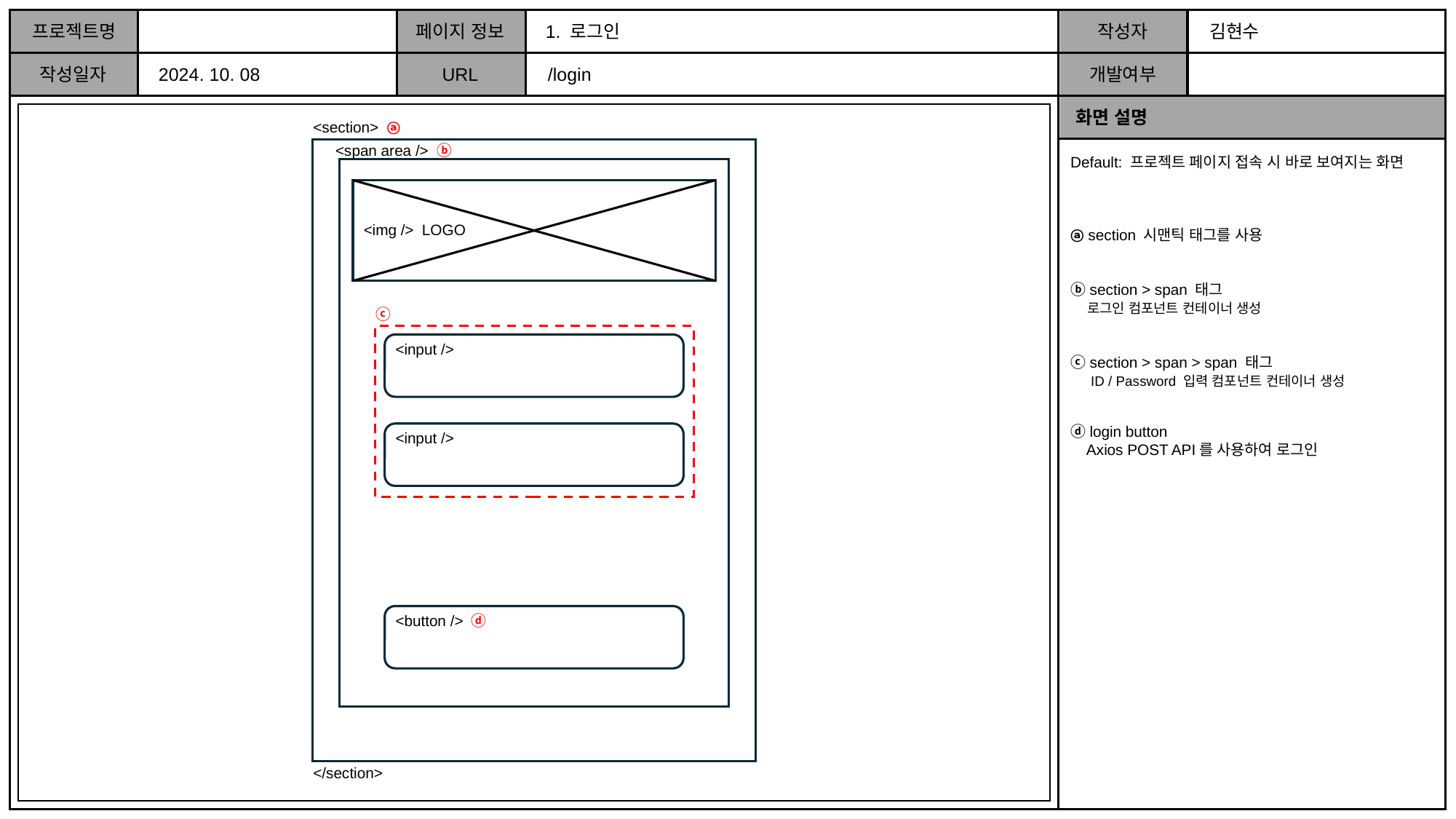

1. 로그인
김현수
2024. 10. 08
/login

<section>  ⓐ
<span area />  ⓑ

Default: 프로젝트 페이지 접속 시 바로 보여지는 화면

ⓐ section 시맨틱 태그를 사용

ⓑ section > span 태그
    로그인 컴포넌트 컨테이너 생성

ⓒ section > span > span 태그
    ID / Password 입력 컴포넌트 컨테이너 생성

ⓓ login button
    Axios POST API를 사용하여 로그인

<img />  LOGO
ⓒ

<input />

<input />
<button />  ⓓ

</section>